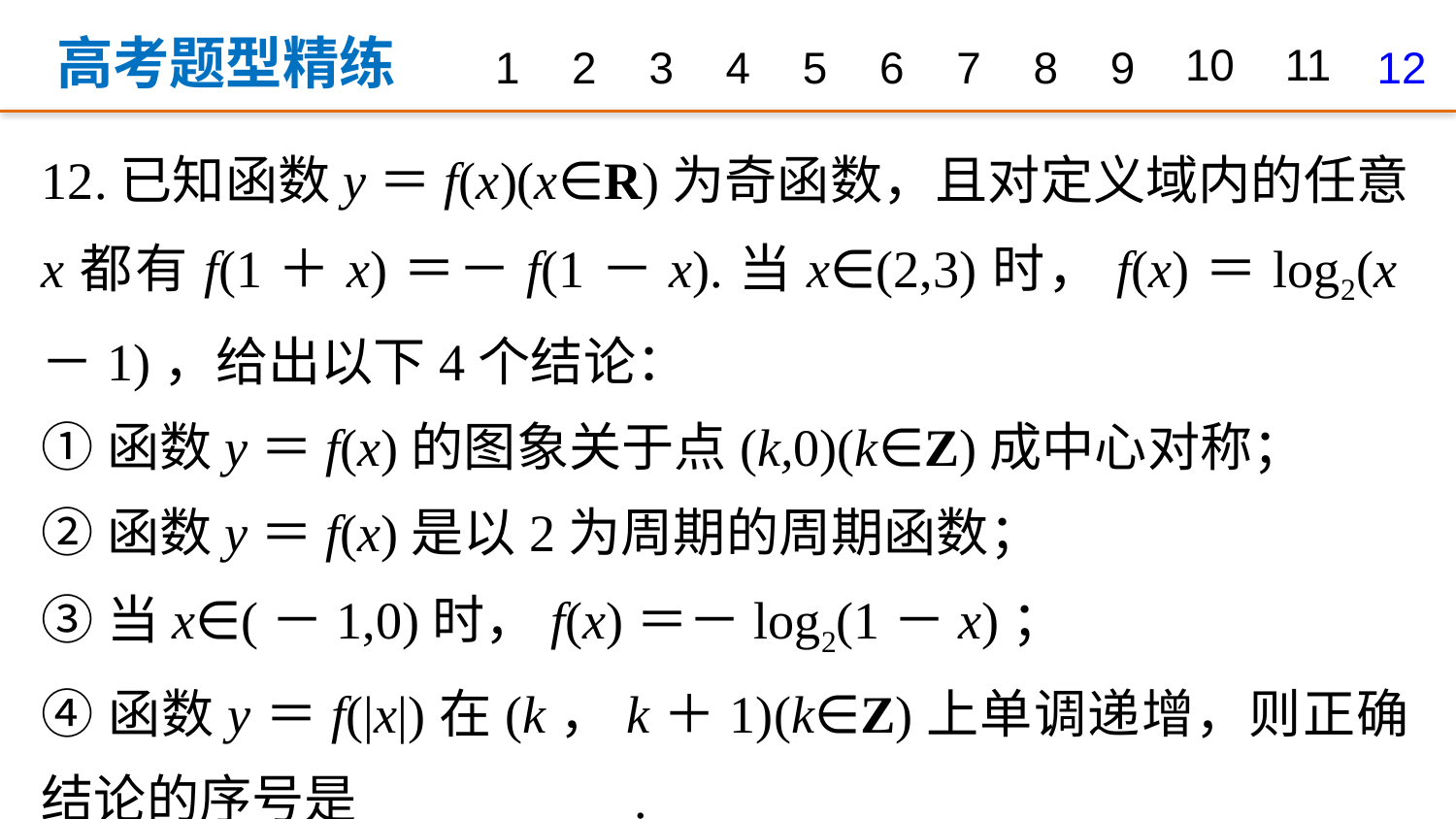

高考题型精练
1
2
3
4
5
6
7
8
9
10
11
12
12.已知函数y＝f(x)(x∈R)为奇函数，且对定义域内的任意x都有f(1＋x)＝－f(1－x).当x∈(2,3)时，f(x)＝log2(x－1)，给出以下4个结论：
①函数y＝f(x)的图象关于点(k,0)(k∈Z)成中心对称；
②函数y＝f(x)是以2为周期的周期函数；
③当x∈(－1,0)时，f(x)＝－log2(1－x)；
④函数y＝f(|x|)在(k，k＋1)(k∈Z)上单调递增，则正确结论的序号是__________.